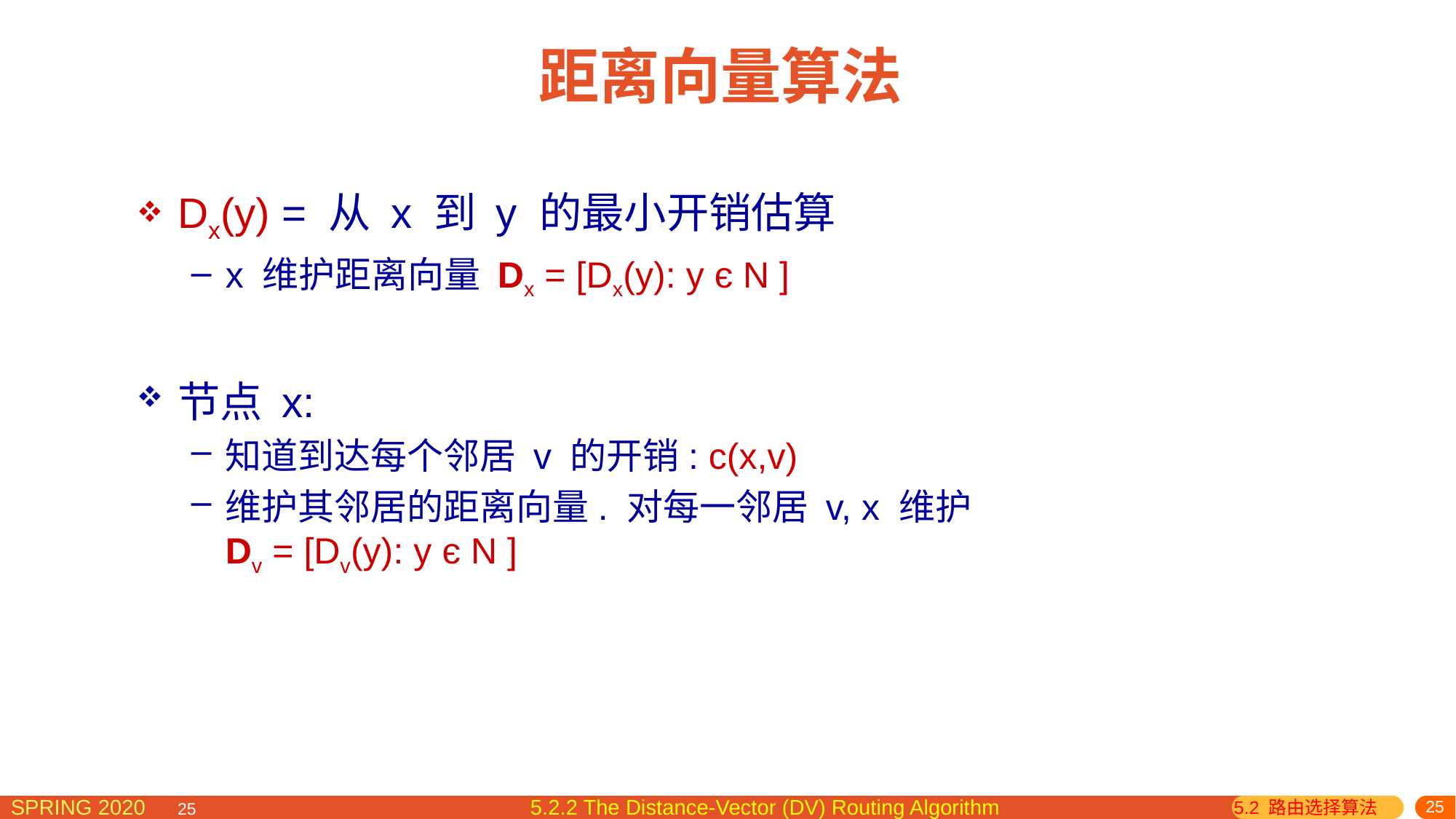

# 距离向量算法
Dx(y) = 从 x 到 y 的最小开销估算
x 维护距离向量 Dx = [Dx(y): y є N ]

节点 x:
知道到达每个邻居 v 的开销: c(x,v)
维护其邻居的距离向量. 对每一邻居 v, x 维护
Dv = [Dv(y): y є N ]

5.2.2 The Distance-Vector (DV) Routing Algorithm
5.2 路由选择算法